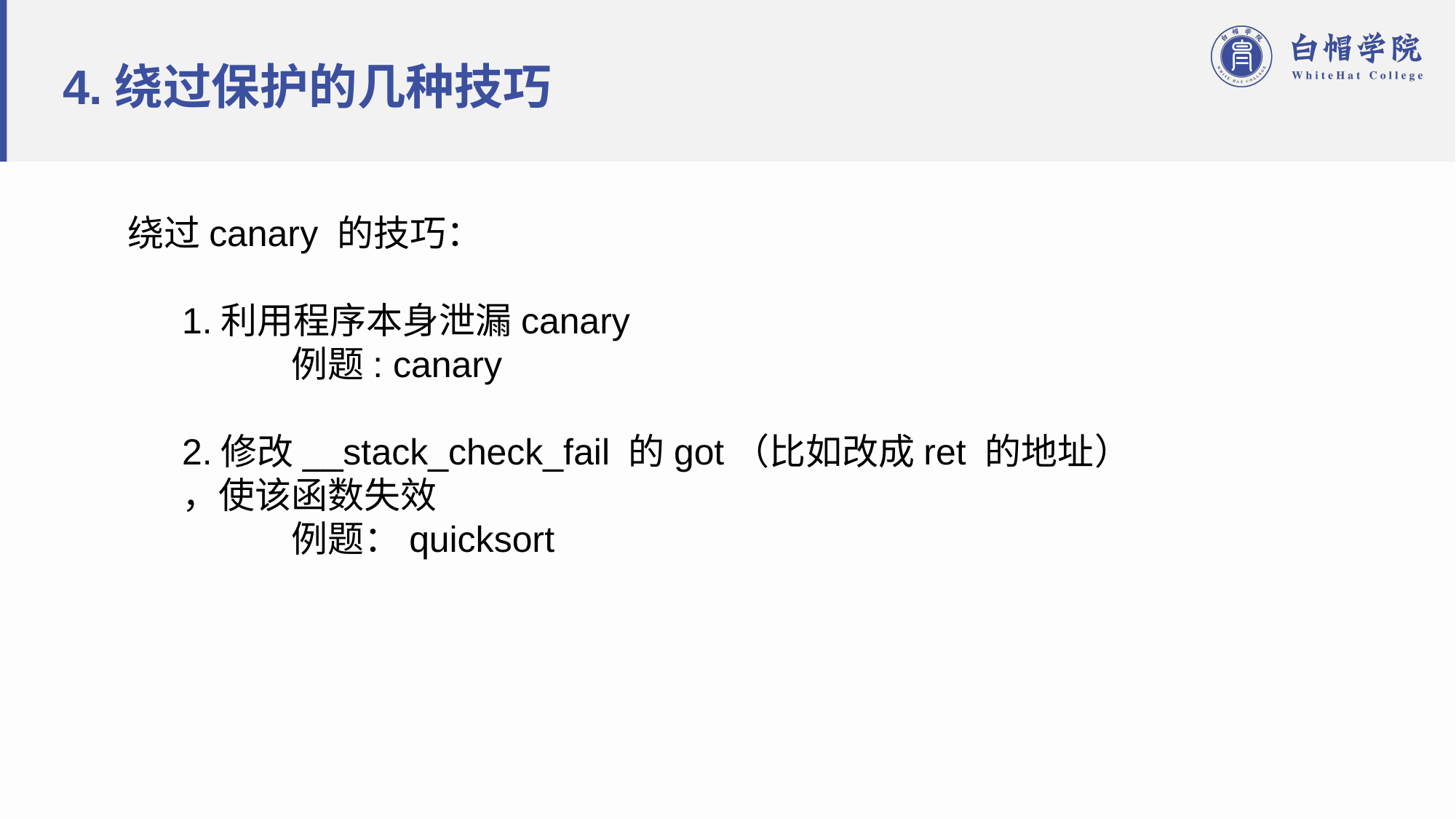

# 4.绕过保护的几种技巧
绕过canary 的技巧：

1.利用程序本身泄漏canary
	例题: canary

2.修改__stack_check_fail 的got（比如改成ret 的地址） ，使该函数失效
	例题：quicksort